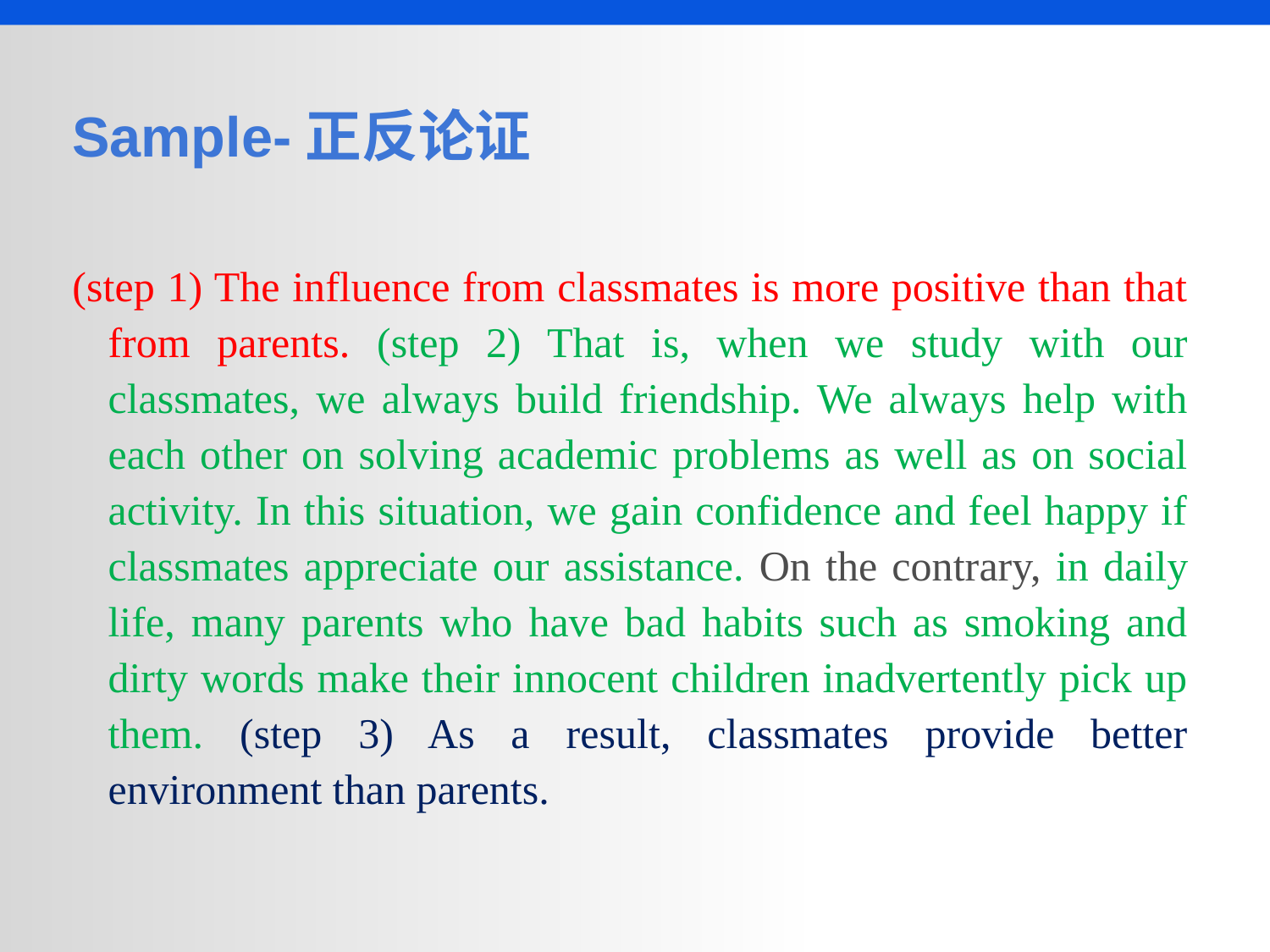

# Sample-正反论证
(step 1) The influence from classmates is more positive than that from parents. (step 2) That is, when we study with our classmates, we always build friendship. We always help with each other on solving academic problems as well as on social activity. In this situation, we gain confidence and feel happy if classmates appreciate our assistance. On the contrary, in daily life, many parents who have bad habits such as smoking and dirty words make their innocent children inadvertently pick up them. (step 3) As a result, classmates provide better environment than parents.